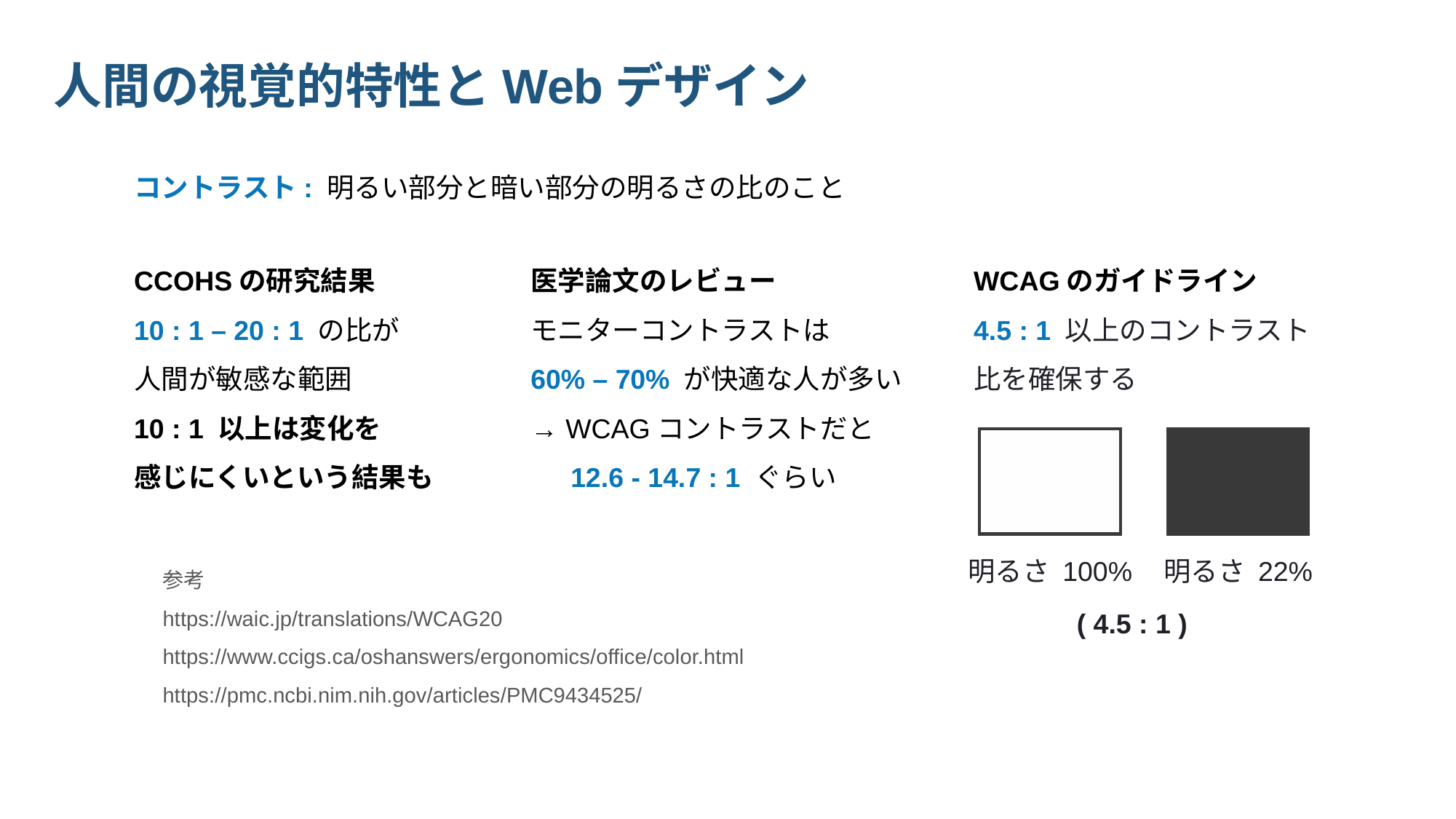

人間の視覚的特性とWebデザイン
コントラスト: 明るい部分と暗い部分の明るさの比のこと
CCOHSの研究結果
10 : 1 – 20 : 1 の比が
人間が敏感な範囲
10 : 1 以上は変化を
感じにくいという結果も
医学論文のレビュー
モニターコントラストは
60% – 70% が快適な人が多い
→ WCAGコントラストだと
　 12.6 - 14.7 : 1 ぐらい
WCAGのガイドライン
4.5 : 1 以上のコントラスト比を確保する

明るさ 100%
明るさ 22%
( 4.5 : 1 )
参考
https://waic.jp/translations/WCAG20
https://www.ccigs.ca/oshanswers/ergonomics/office/color.html
https://pmc.ncbi.nim.nih.gov/articles/PMC9434525/